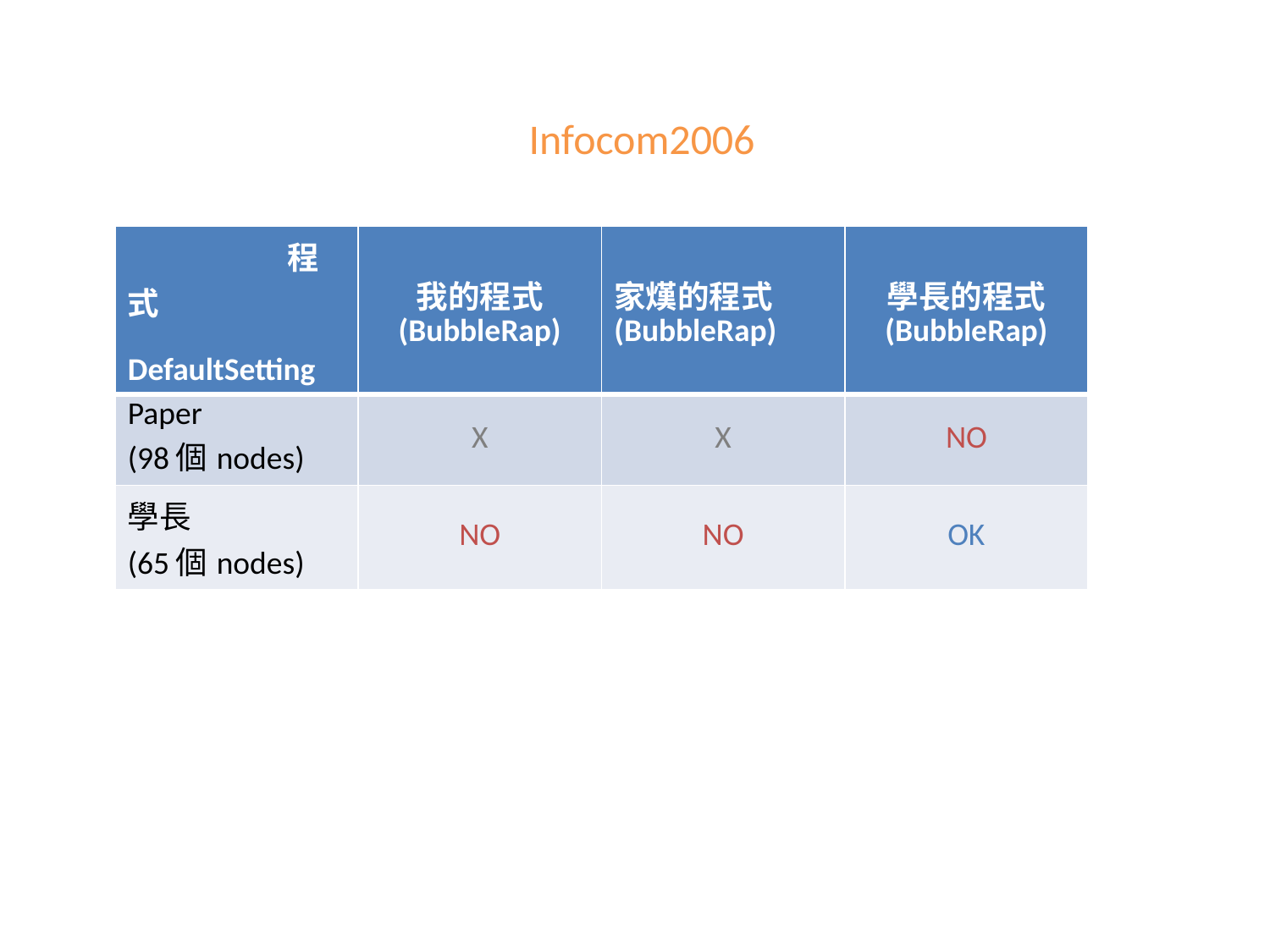

Infocom2006
| 程式 DefaultSetting | 我的程式 (BubbleRap) | 家熯的程式 (BubbleRap) | 學長的程式 (BubbleRap) |
| --- | --- | --- | --- |
| Paper (98個nodes) | X | X | NO |
| 學長 (65個nodes) | NO | NO | OK |